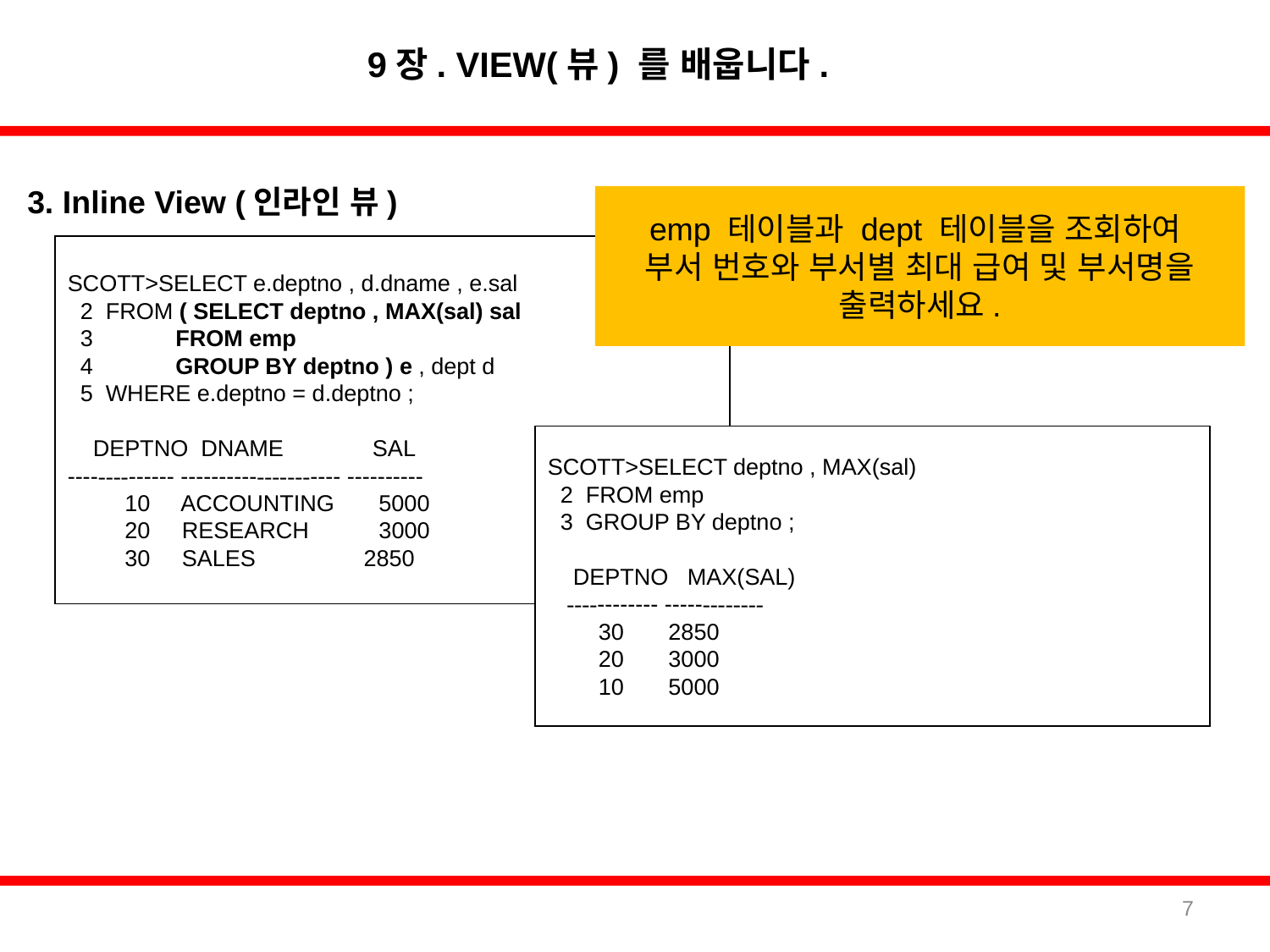

9장. VIEW(뷰) 를 배웁니다.

3. Inline View (인라인 뷰)
emp 테이블과 dept 테이블을 조회하여
부서 번호와 부서별 최대 급여 및 부서명을 출력하세요.
SCOTT>SELECT e.deptno , d.dname , e.sal
  2  FROM ( SELECT deptno , MAX(sal) sal
  3             FROM emp
  4             GROUP BY deptno ) e , dept d
  5  WHERE e.deptno = d.deptno ;

    DEPTNO  DNAME              SAL
-------------- --------------------- ----------
         10     ACCOUNTING       5000
         20     RESEARCH           3000
         30     SALES                 2850
SCOTT>SELECT deptno , MAX(sal)
  2  FROM emp
  3  GROUP BY deptno ;

    DEPTNO   MAX(SAL)
   ------------ -------------
        30       2850
        20       3000
        10       5000

7